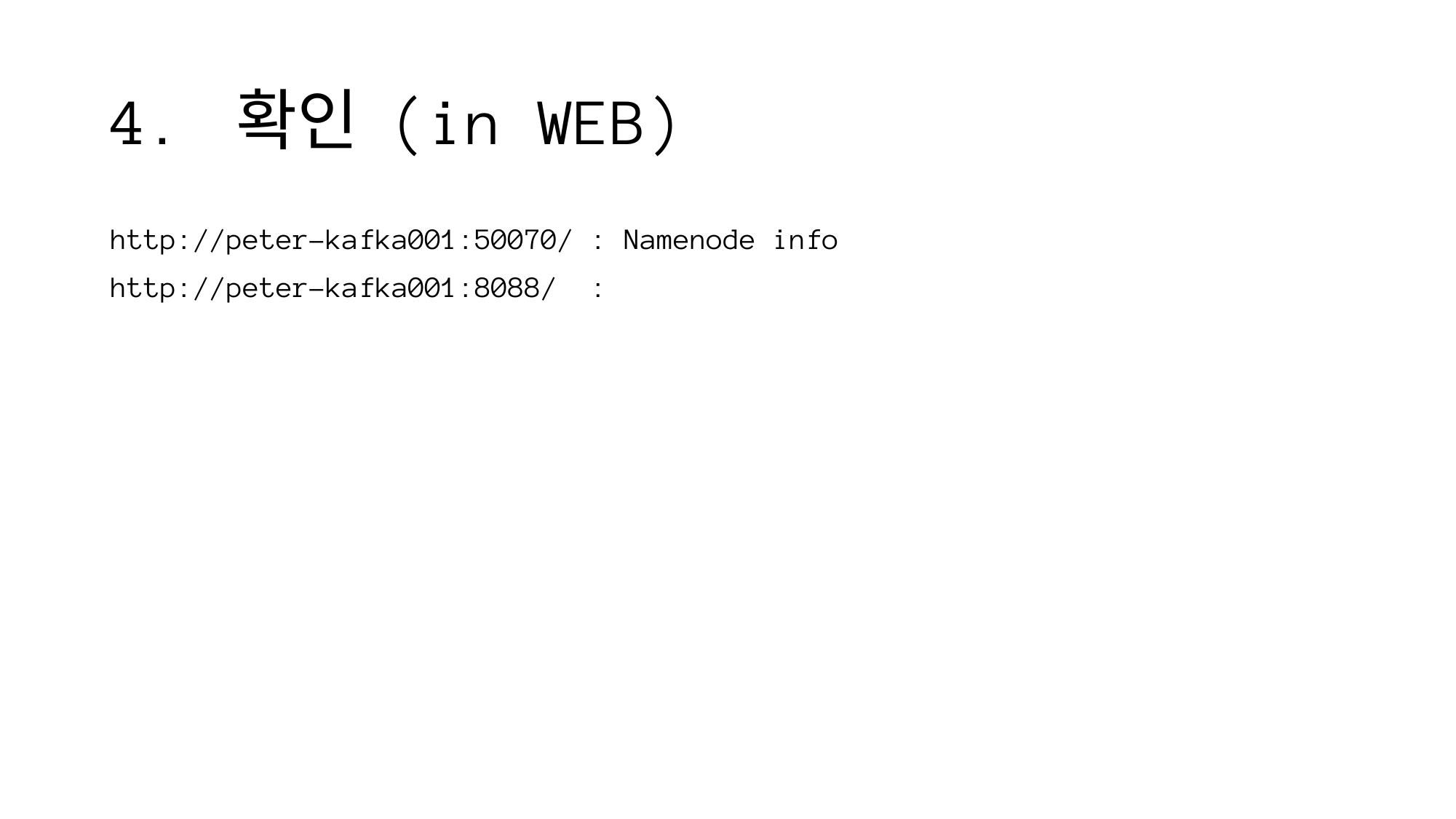

# 4. 확인 (in WEB)
http://peter-kafka001:50070/ : Namenode info
http://peter-kafka001:8088/  :